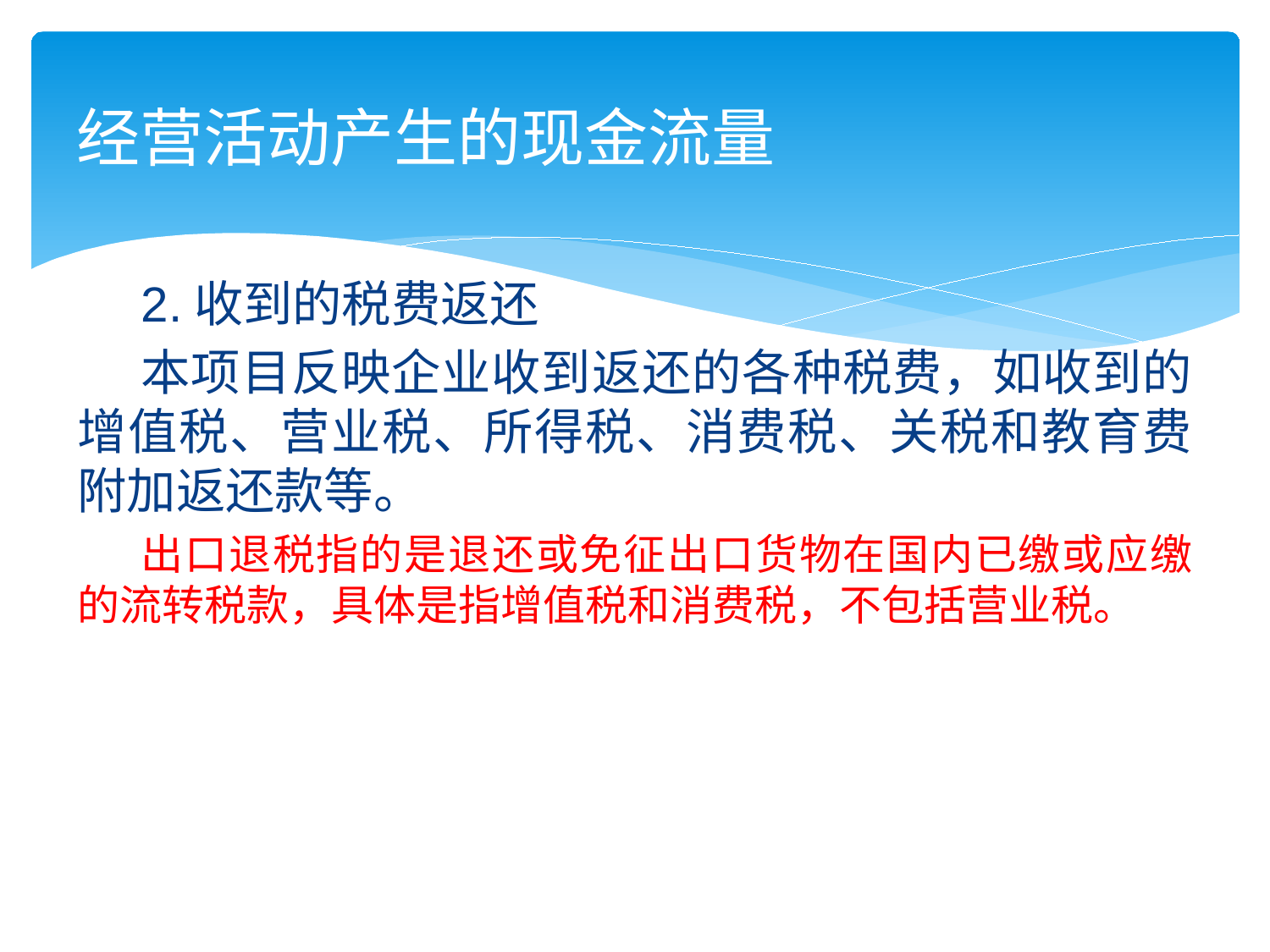

# 经营活动产生的现金流量
2.收到的税费返还
本项目反映企业收到返还的各种税费，如收到的增值税、营业税、所得税、消费税、关税和教育费附加返还款等。
出口退税指的是退还或免征出口货物在国内已缴或应缴的流转税款，具体是指增值税和消费税，不包括营业税。